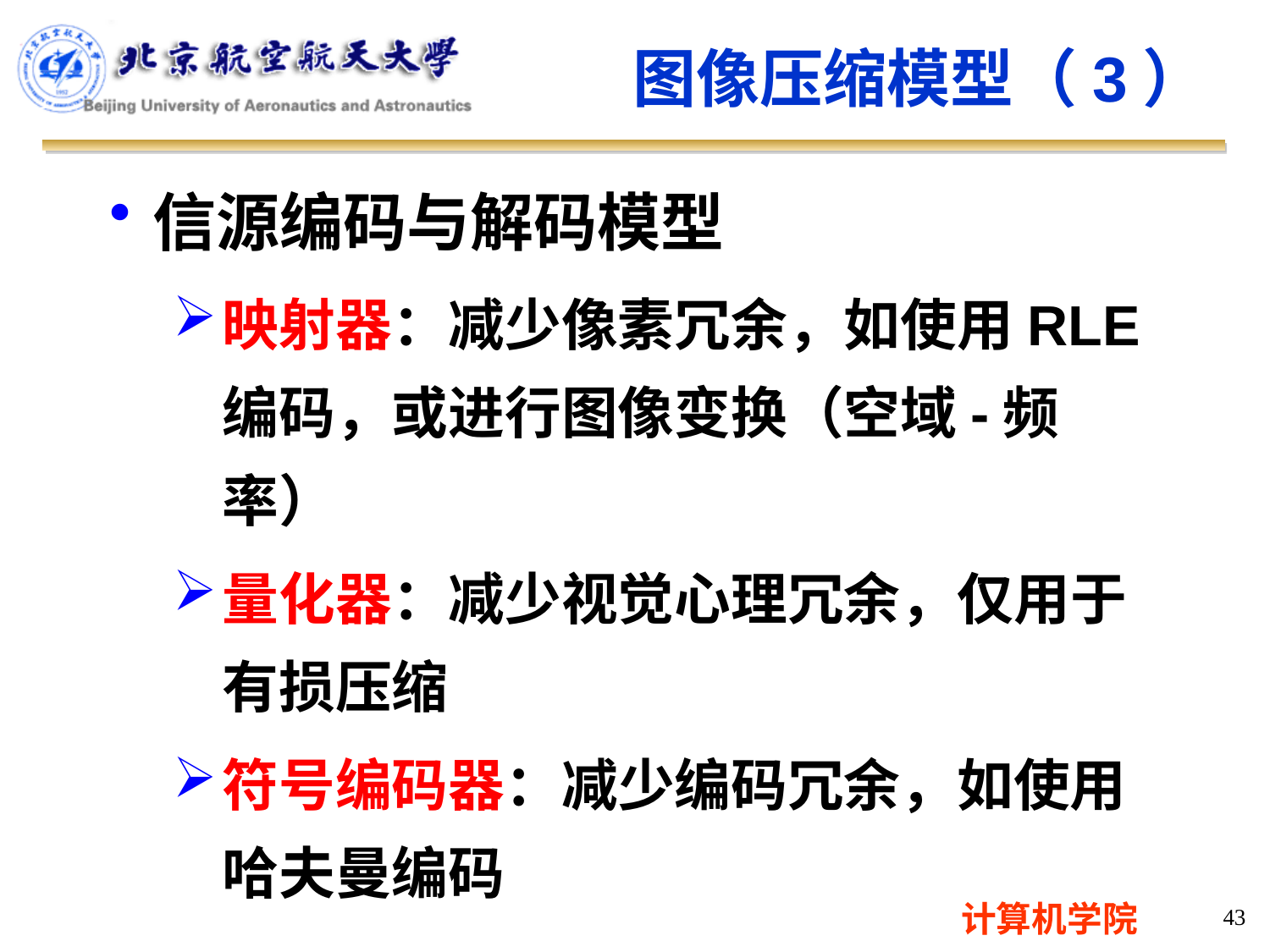

图像压缩模型（3）
信源编码与解码模型
映射器：减少像素冗余，如使用RLE编码，或进行图像变换（空域-频率）
量化器：减少视觉心理冗余，仅用于有损压缩
符号编码器：减少编码冗余，如使用哈夫曼编码
43